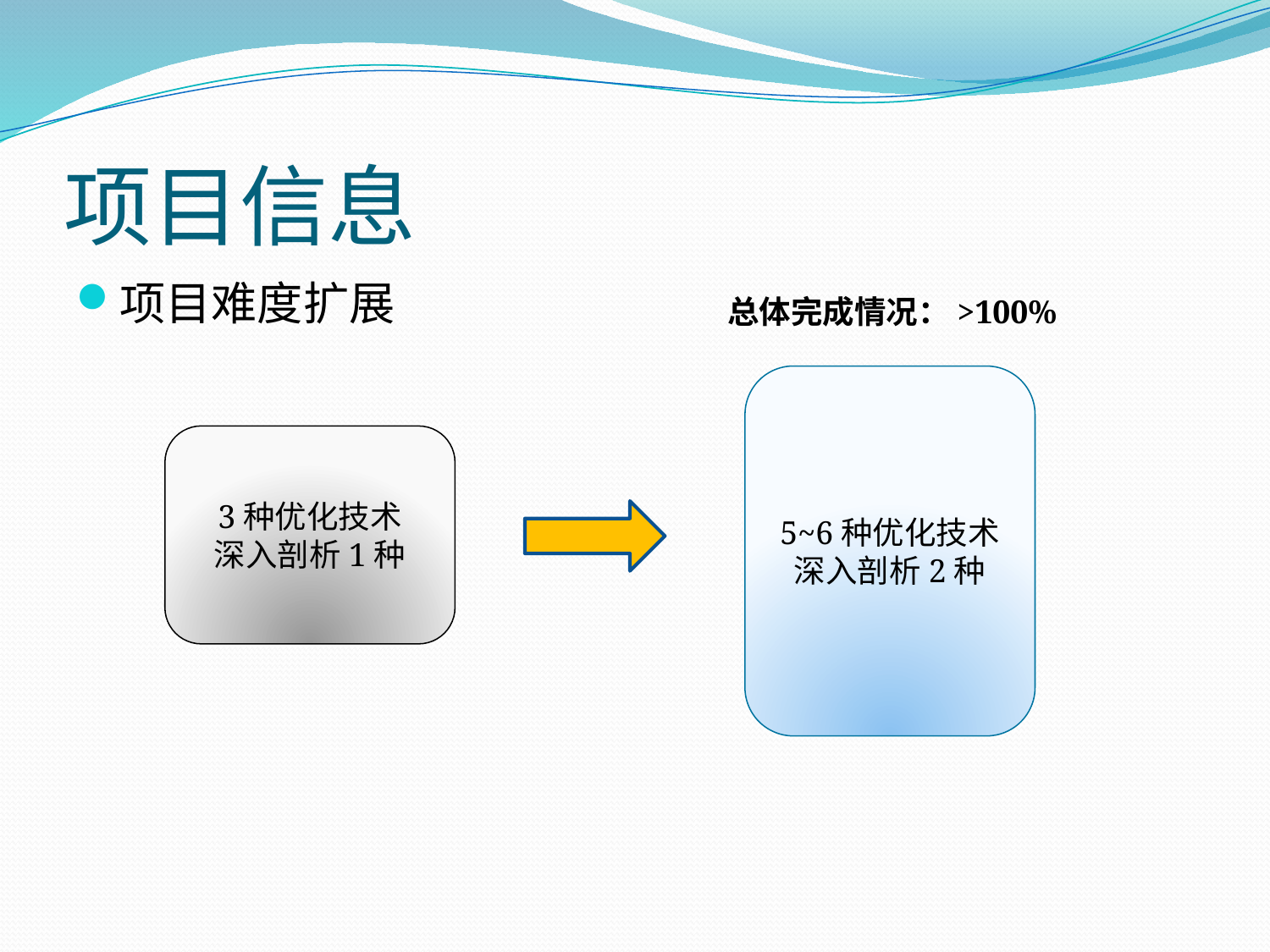

# 项目信息
项目难度扩展
总体完成情况：>100%
5~6种优化技术
深入剖析2种
3种优化技术
深入剖析1种